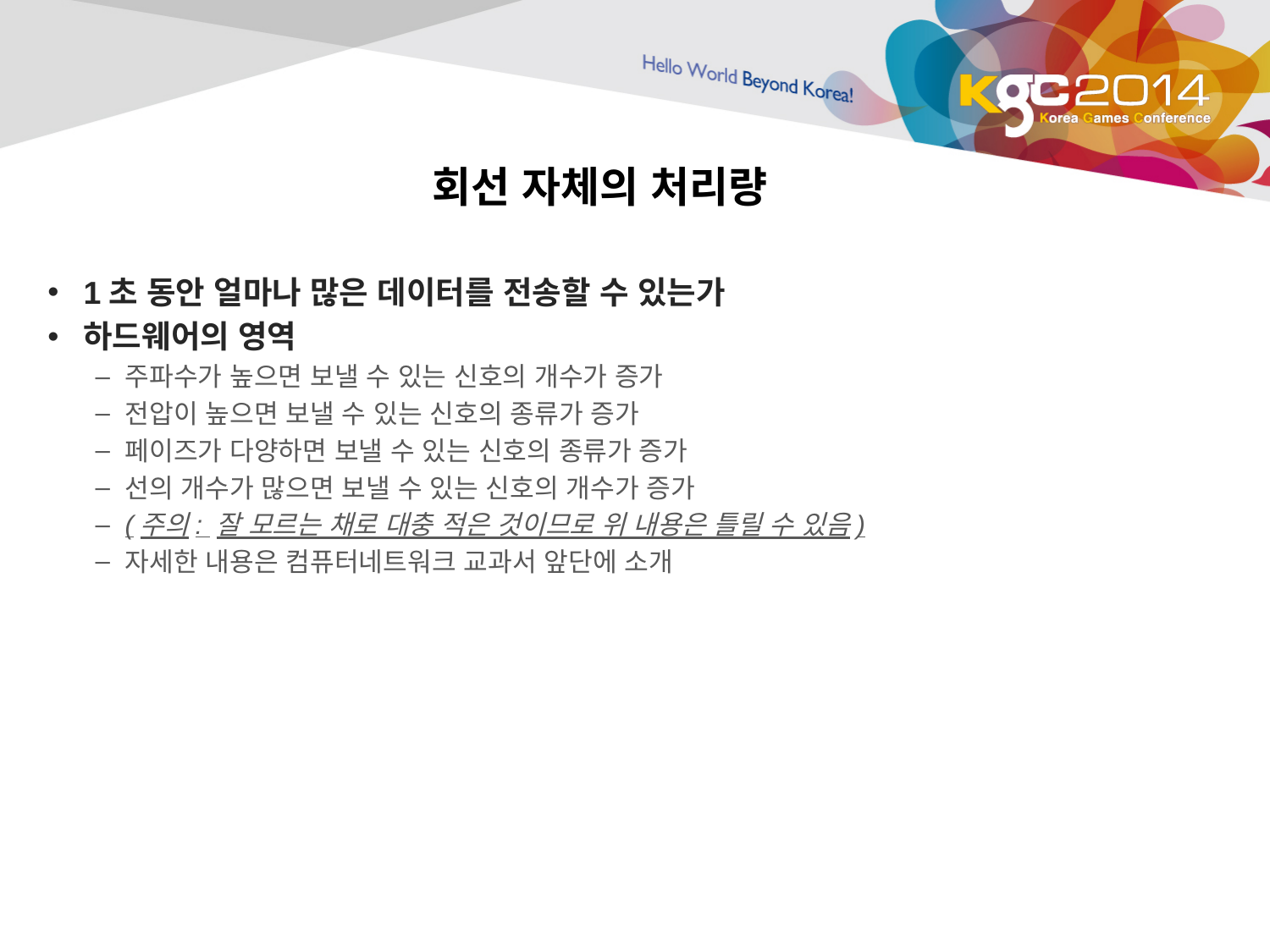

# 회선 자체의 처리량
1초 동안 얼마나 많은 데이터를 전송할 수 있는가
하드웨어의 영역
주파수가 높으면 보낼 수 있는 신호의 개수가 증가
전압이 높으면 보낼 수 있는 신호의 종류가 증가
페이즈가 다양하면 보낼 수 있는 신호의 종류가 증가
선의 개수가 많으면 보낼 수 있는 신호의 개수가 증가
(주의: 잘 모르는 채로 대충 적은 것이므로 위 내용은 틀릴 수 있음)
자세한 내용은 컴퓨터네트워크 교과서 앞단에 소개